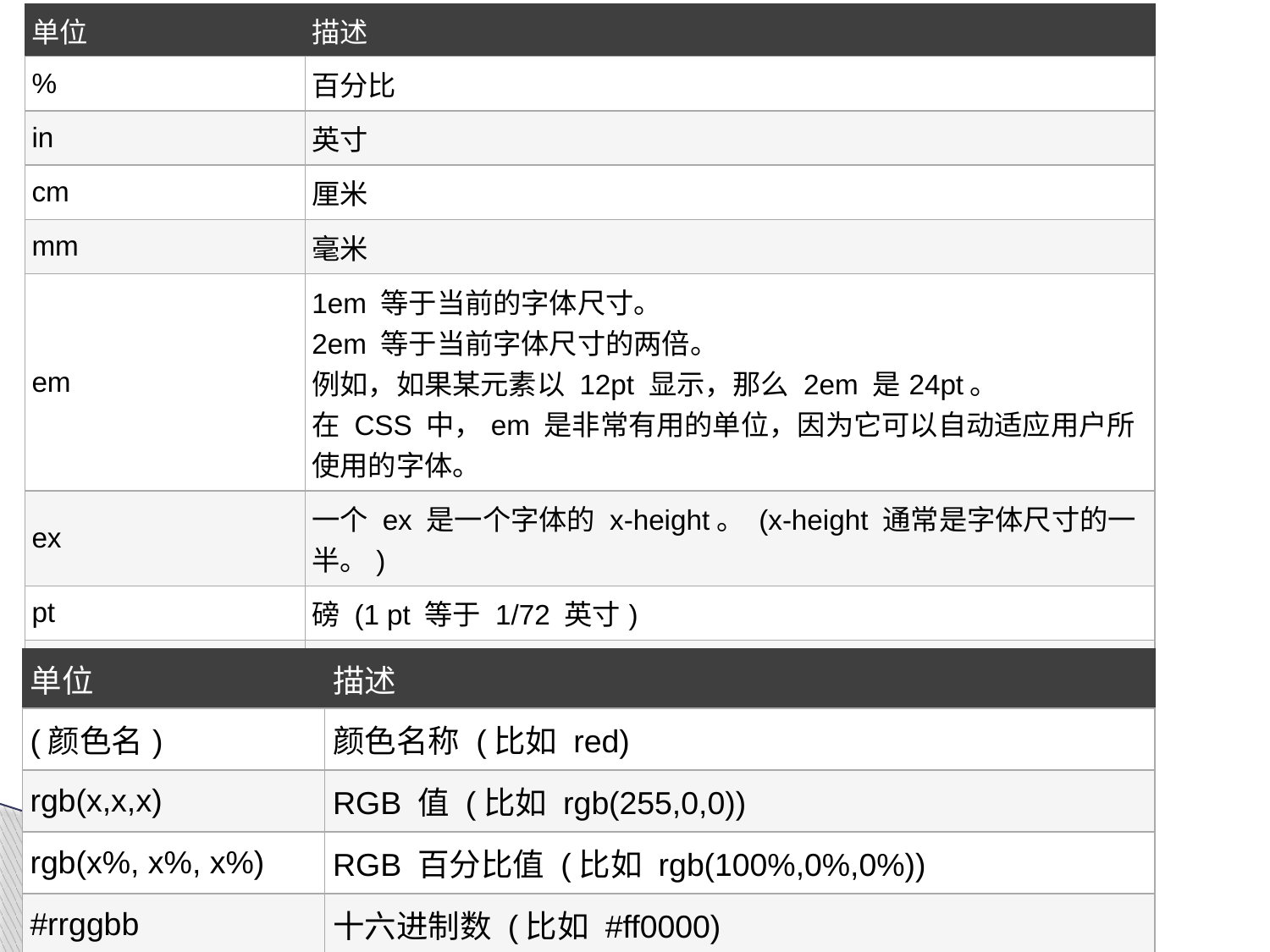

| 单位 | 描述 |
| --- | --- |
| % | 百分比 |
| in | 英寸 |
| cm | 厘米 |
| mm | 毫米 |
| em | 1em 等于当前的字体尺寸。 2em 等于当前字体尺寸的两倍。 例如，如果某元素以 12pt 显示，那么 2em 是24pt。 在 CSS 中，em 是非常有用的单位，因为它可以自动适应用户所使用的字体。 |
| ex | 一个 ex 是一个字体的 x-height。 (x-height 通常是字体尺寸的一半。) |
| pt | 磅 (1 pt 等于 1/72 英寸) |
| pc | 12 点活字 (1 pc 等于 12 点) |
| px | 像素 (计算机屏幕上的一个点) |
| 单位 | 描述 |
| --- | --- |
| (颜色名) | 颜色名称 (比如 red) |
| rgb(x,x,x) | RGB 值 (比如 rgb(255,0,0)) |
| rgb(x%, x%, x%) | RGB 百分比值 (比如 rgb(100%,0%,0%)) |
| #rrggbb | 十六进制数 (比如 #ff0000) |